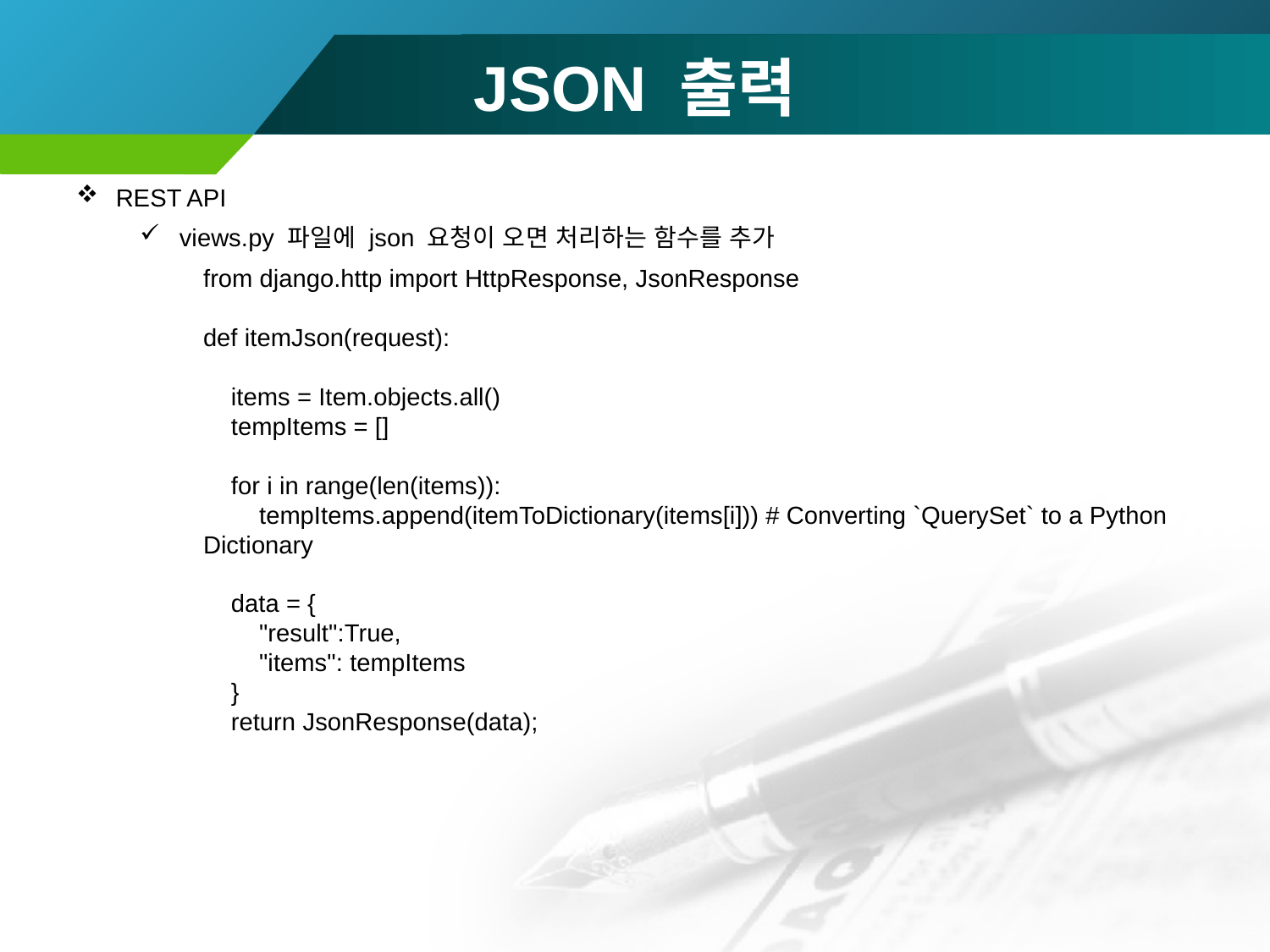

# JSON 출력
REST API
views.py 파일에 json 요청이 오면 처리하는 함수를 추가
from django.http import HttpResponse, JsonResponse

def itemJson(request):

    items = Item.objects.all()
    tempItems = []

    for i in range(len(items)):
        tempItems.append(itemToDictionary(items[i])) # Converting `QuerySet` to a Python Dictionary

    data = {
        "result":True,
        "items": tempItems
    }
    return JsonResponse(data);